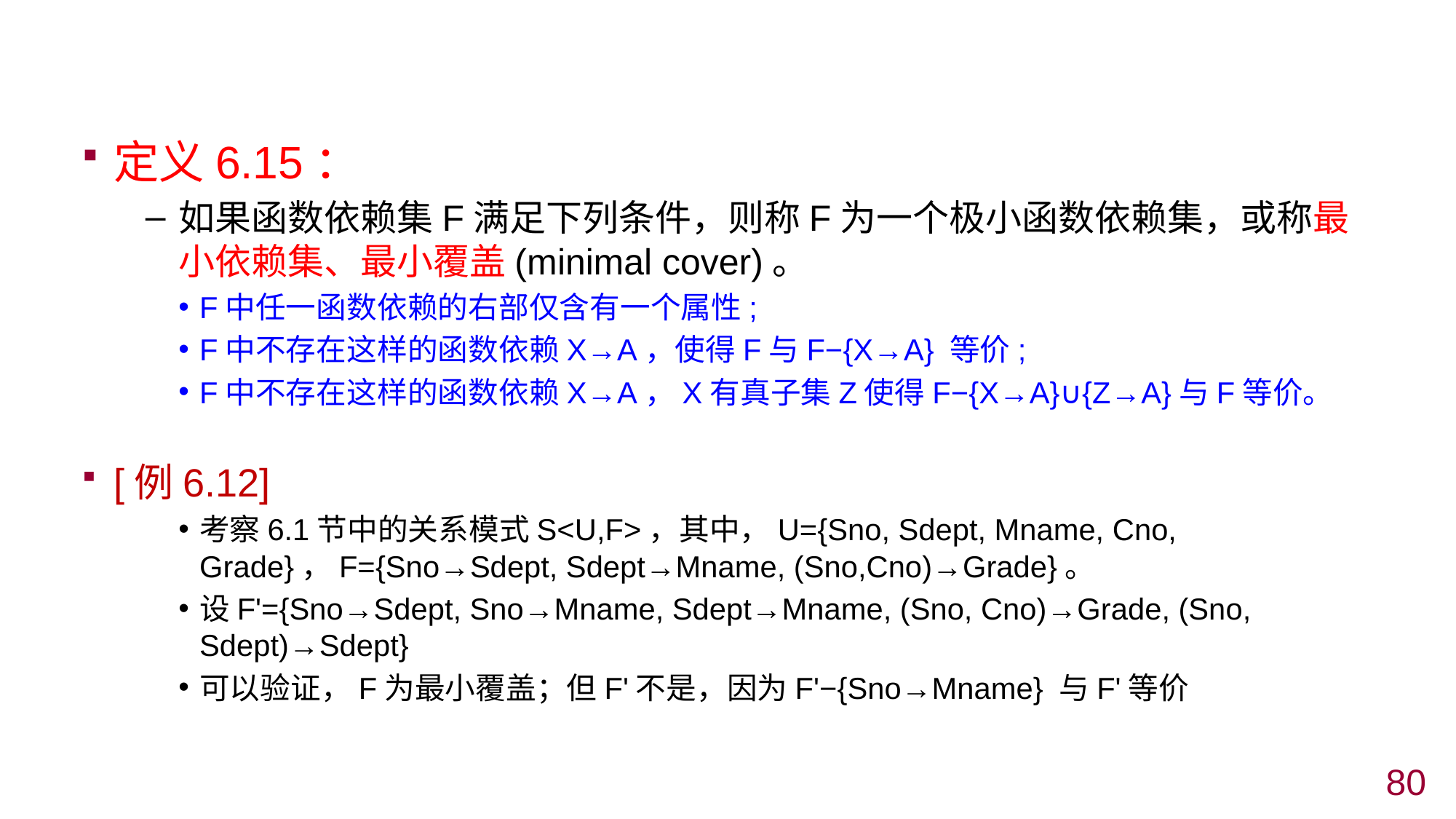

#
定义6.15：
如果函数依赖集F满足下列条件，则称F为一个极小函数依赖集，或称最小依赖集、最小覆盖(minimal cover)。
F中任一函数依赖的右部仅含有一个属性;
F中不存在这样的函数依赖X→A，使得F与F−{X→A} 等价;
F中不存在这样的函数依赖X→A，X有真子集Z使得F−{X→A}∪{Z→A}与F等价。

[例6.12]
考察6.1节中的关系模式S<U,F>，其中，U={Sno, Sdept, Mname, Cno, Grade}，F={Sno→Sdept, Sdept→Mname, (Sno,Cno)→Grade}。
设F'={Sno→Sdept, Sno→Mname, Sdept→Mname, (Sno, Cno)→Grade, (Sno, Sdept)→Sdept}
可以验证，F为最小覆盖；但F'不是，因为F'−{Sno→Mname} 与F'等价
80